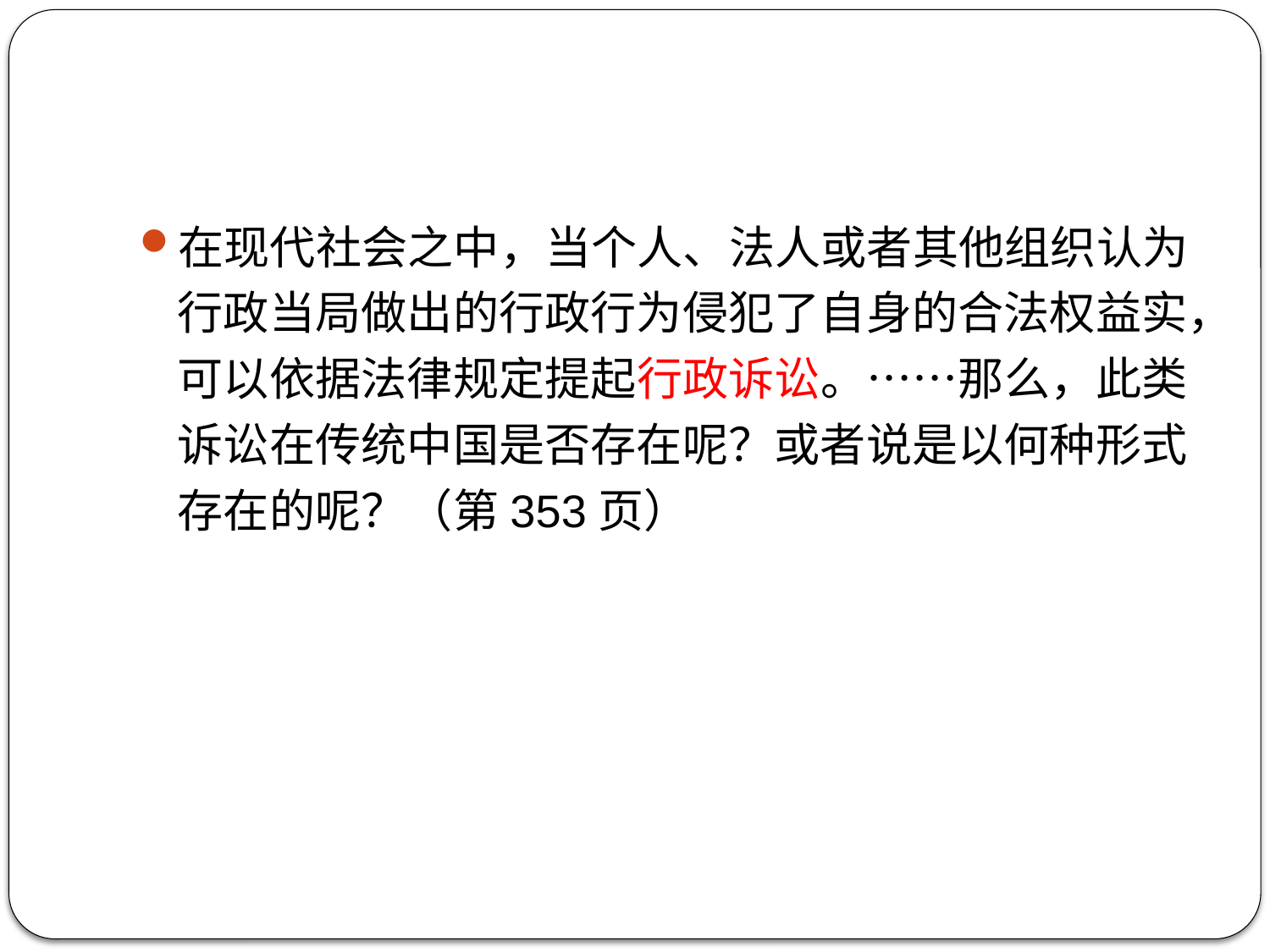

#
在现代社会之中，当个人、法人或者其他组织认为行政当局做出的行政行为侵犯了自身的合法权益实，可以依据法律规定提起行政诉讼。……那么，此类诉讼在传统中国是否存在呢？或者说是以何种形式存在的呢？（第353页）